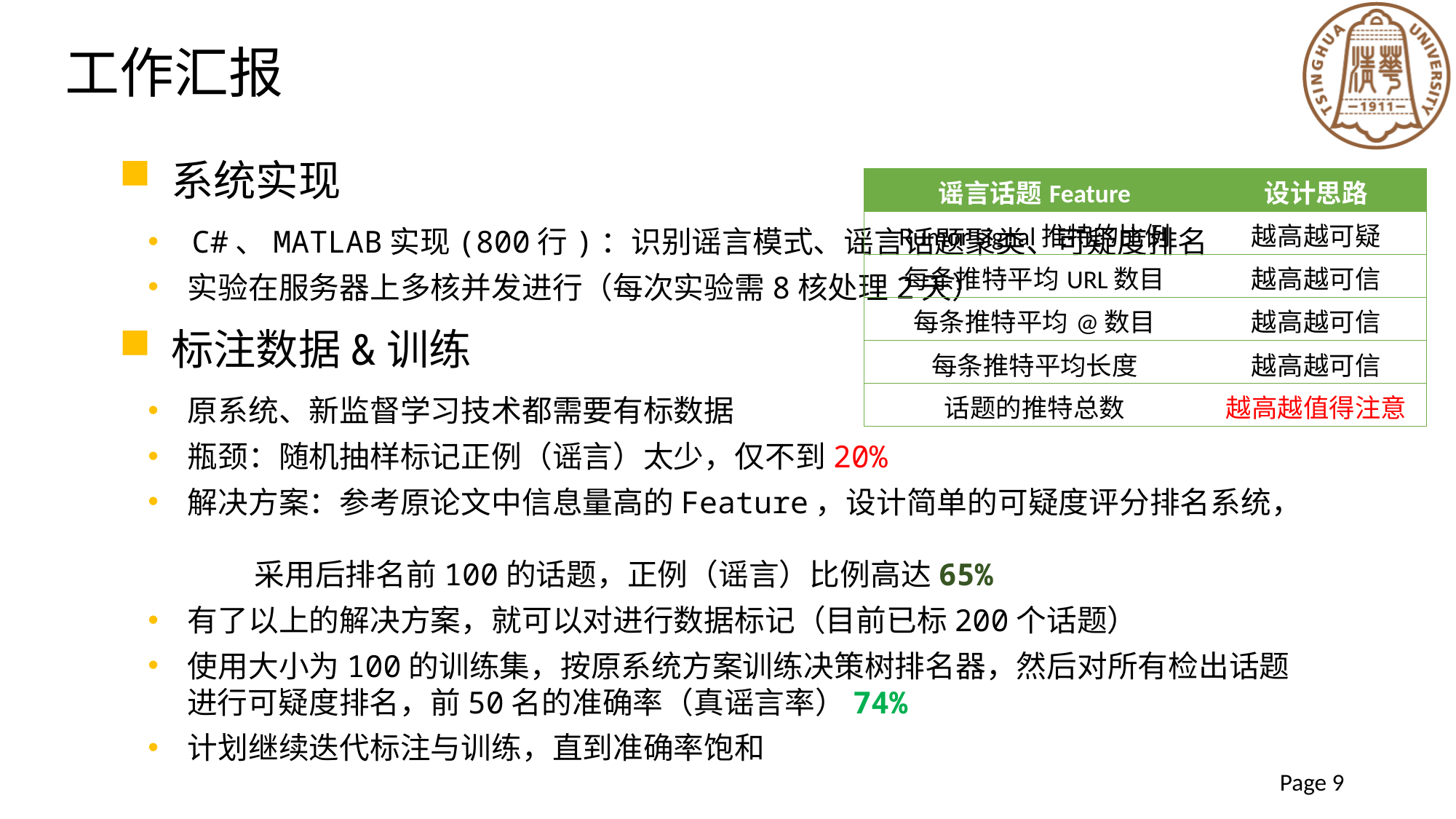

工作汇报
 系统实现
 C#、MATLAB实现(800行)：识别谣言模式、谣言话题聚类、可疑度排名
 实验在服务器上多核并发进行（每次实验需8核处理2天）
 标注数据&训练
 原系统、新监督学习技术都需要有标数据
 瓶颈：随机抽样标记正例（谣言）太少，仅不到20%
 解决方案：参考原论文中信息量高的Feature，设计简单的可疑度评分排名系统，
            采用后排名前100的话题，正例（谣言）比例高达65%
 有了以上的解决方案，就可以对进行数据标记（目前已标200个话题）
 使用大小为100的训练集，按原系统方案训练决策树排名器，然后对所有检出话题
  进行可疑度排名，前50名的准确率（真谣言率）74%
 计划继续迭代标注与训练，直到准确率饱和
| 谣言话题Feature | 设计思路 |
| --- | --- |
| Rumor signal推特的比例 | 越高越可疑 |
| 每条推特平均URL数目 | 越高越可信 |
| 每条推特平均@数目 | 越高越可信 |
| 每条推特平均长度 | 越高越可信 |
| 话题的推特总数 | 越高越值得注意 |
Page 9